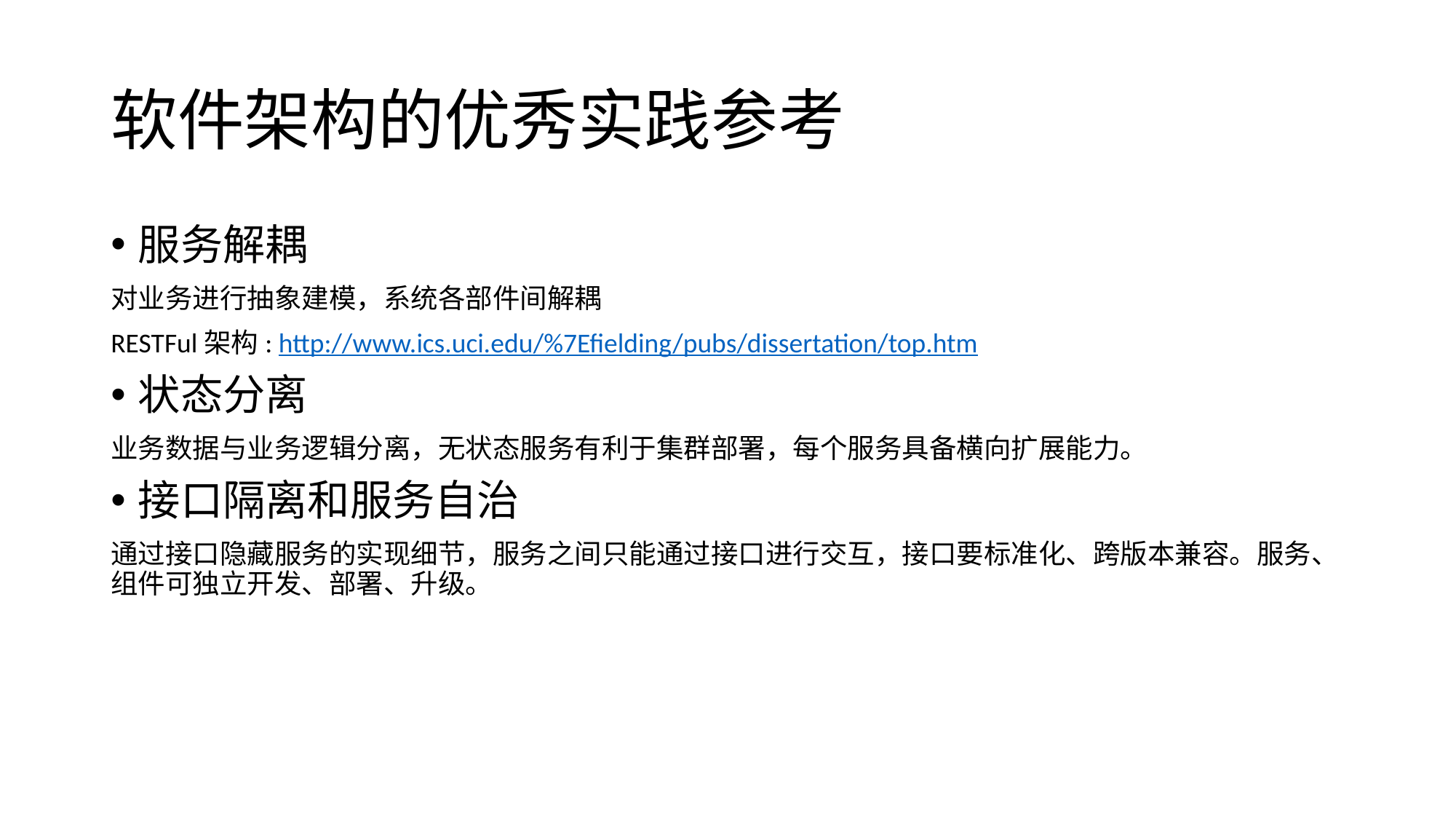

# 软件架构的优秀实践参考
服务解耦
对业务进行抽象建模，系统各部件间解耦
RESTFul架构: http://www.ics.uci.edu/%7Efielding/pubs/dissertation/top.htm
状态分离
业务数据与业务逻辑分离，无状态服务有利于集群部署，每个服务具备横向扩展能力。
接口隔离和服务自治
通过接口隐藏服务的实现细节，服务之间只能通过接口进行交互，接口要标准化、跨版本兼容。服务、组件可独立开发、部署、升级。